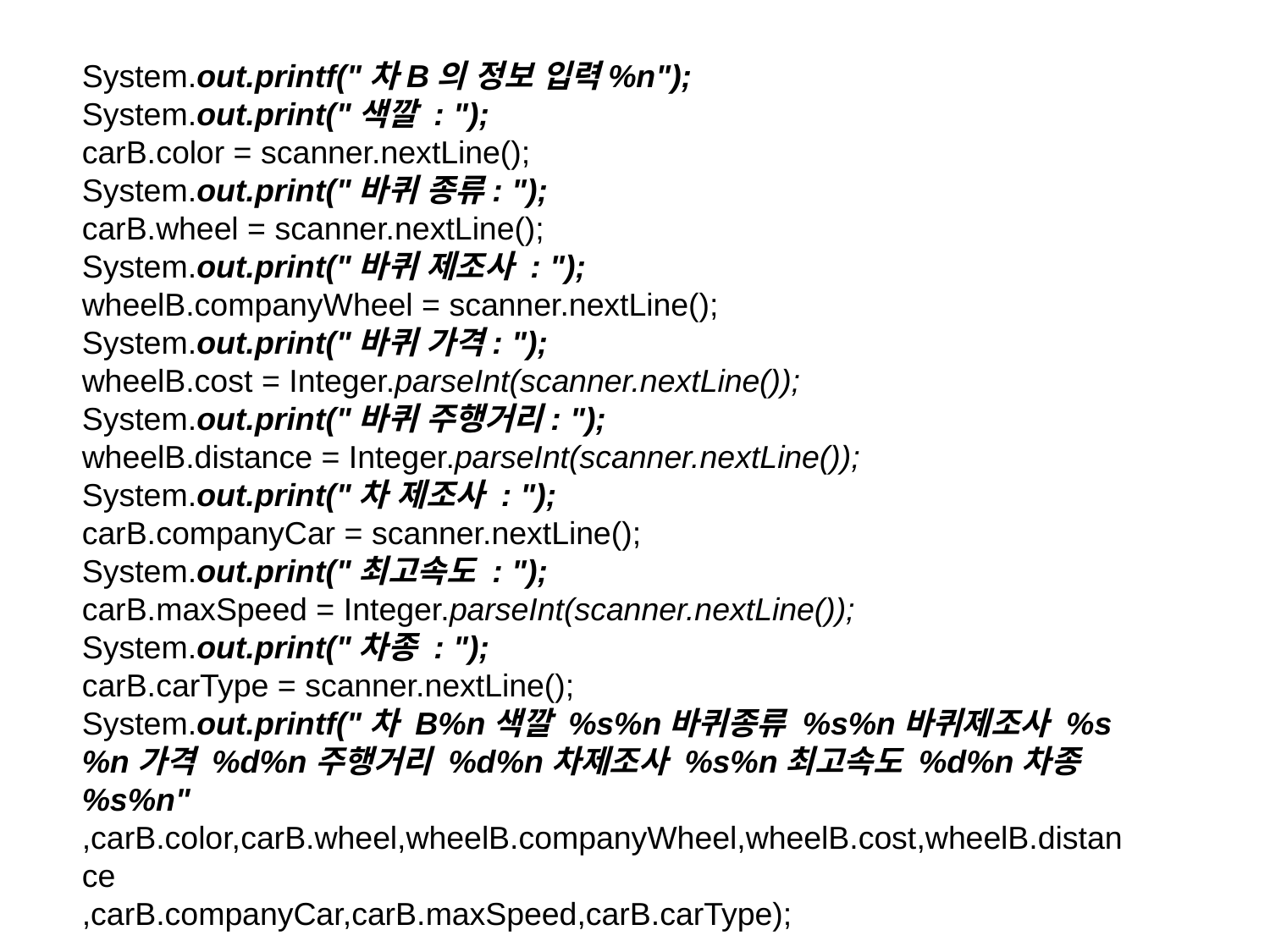

System.out.printf("차B의 정보 입력%n");
System.out.print("색깔 : ");
carB.color = scanner.nextLine();
System.out.print("바퀴 종류: ");
carB.wheel = scanner.nextLine();
System.out.print("바퀴 제조사 : ");
wheelB.companyWheel = scanner.nextLine();
System.out.print("바퀴 가격: ");
wheelB.cost = Integer.parseInt(scanner.nextLine());
System.out.print("바퀴 주행거리: ");
wheelB.distance = Integer.parseInt(scanner.nextLine());
System.out.print("차 제조사 : ");
carB.companyCar = scanner.nextLine();
System.out.print("최고속도 : ");
carB.maxSpeed = Integer.parseInt(scanner.nextLine());
System.out.print("차종 : ");
carB.carType = scanner.nextLine();
System.out.printf("차 B%n색깔 %s%n바퀴종류 %s%n바퀴제조사 %s%n가격 %d%n주행거리 %d%n차제조사 %s%n최고속도 %d%n차종 %s%n"
,carB.color,carB.wheel,wheelB.companyWheel,wheelB.cost,wheelB.distance
,carB.companyCar,carB.maxSpeed,carB.carType);